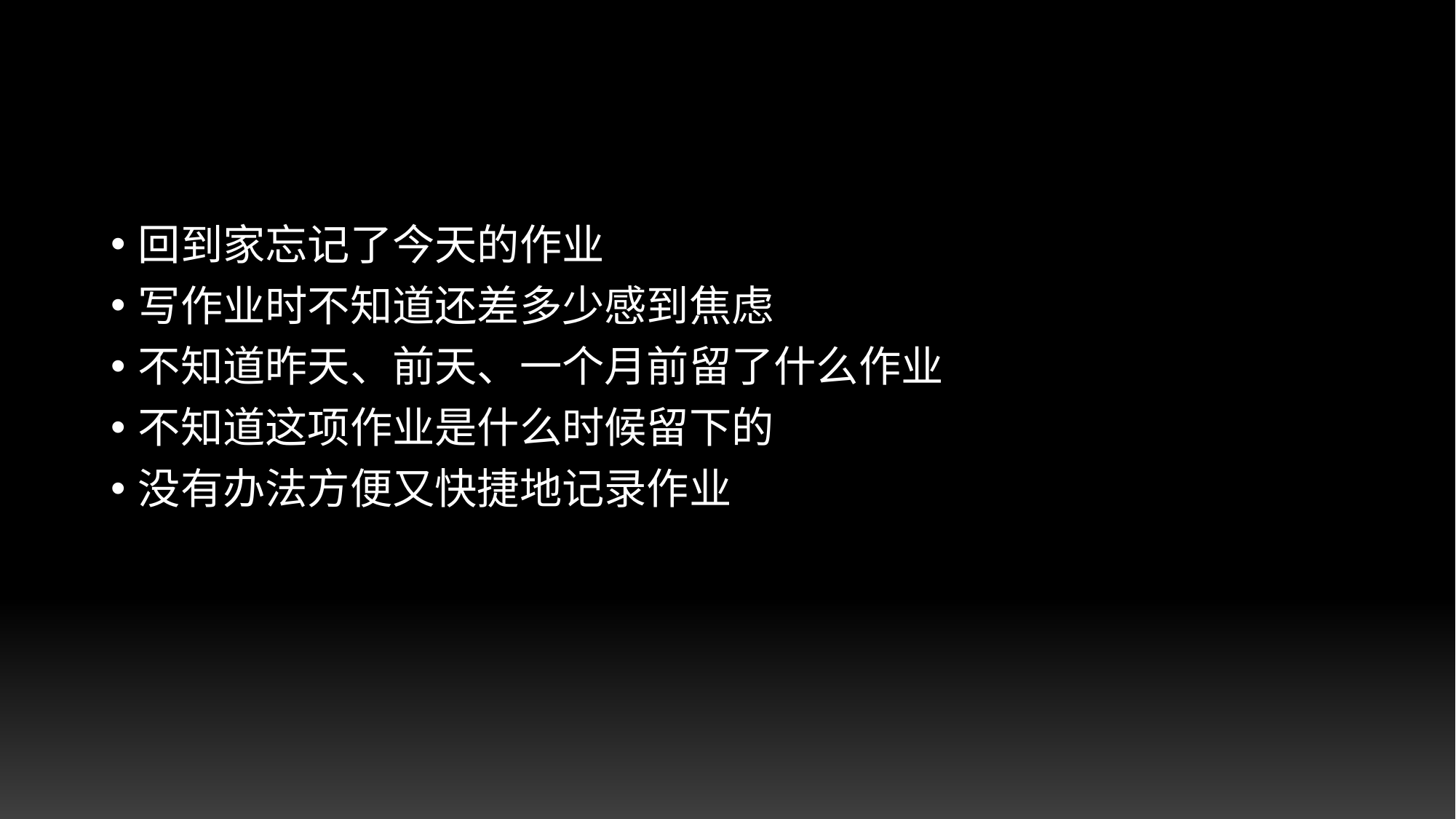

回到家忘记了今天的作业
写作业时不知道还差多少感到焦虑
不知道昨天、前天、一个月前留了什么作业
不知道这项作业是什么时候留下的
没有办法方便又快捷地记录作业